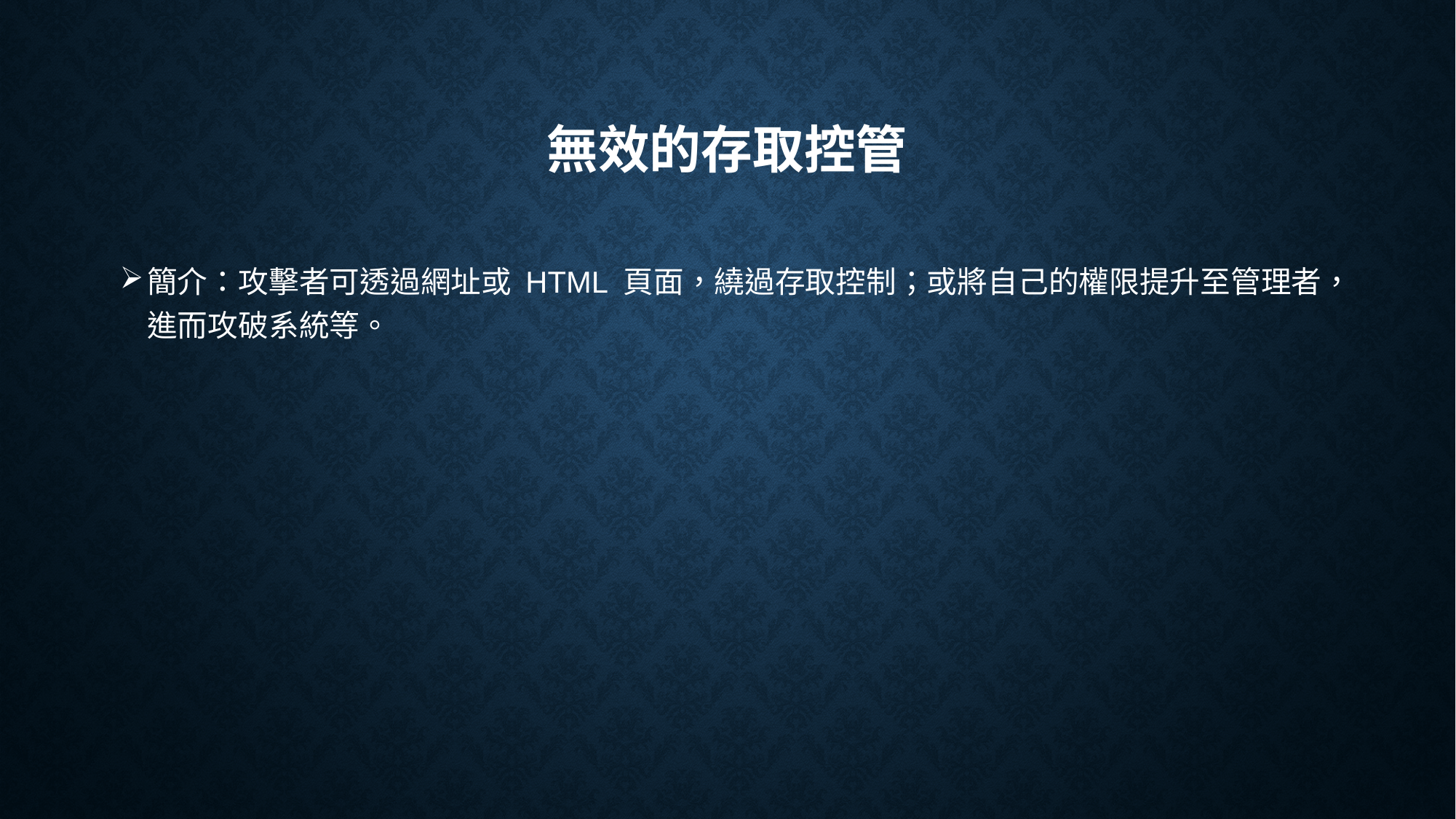

# 無效的存取控管
簡介：攻擊者可透過網址或 HTML 頁面，繞過存取控制；或將自己的權限提升至管理者，進而攻破系統等。